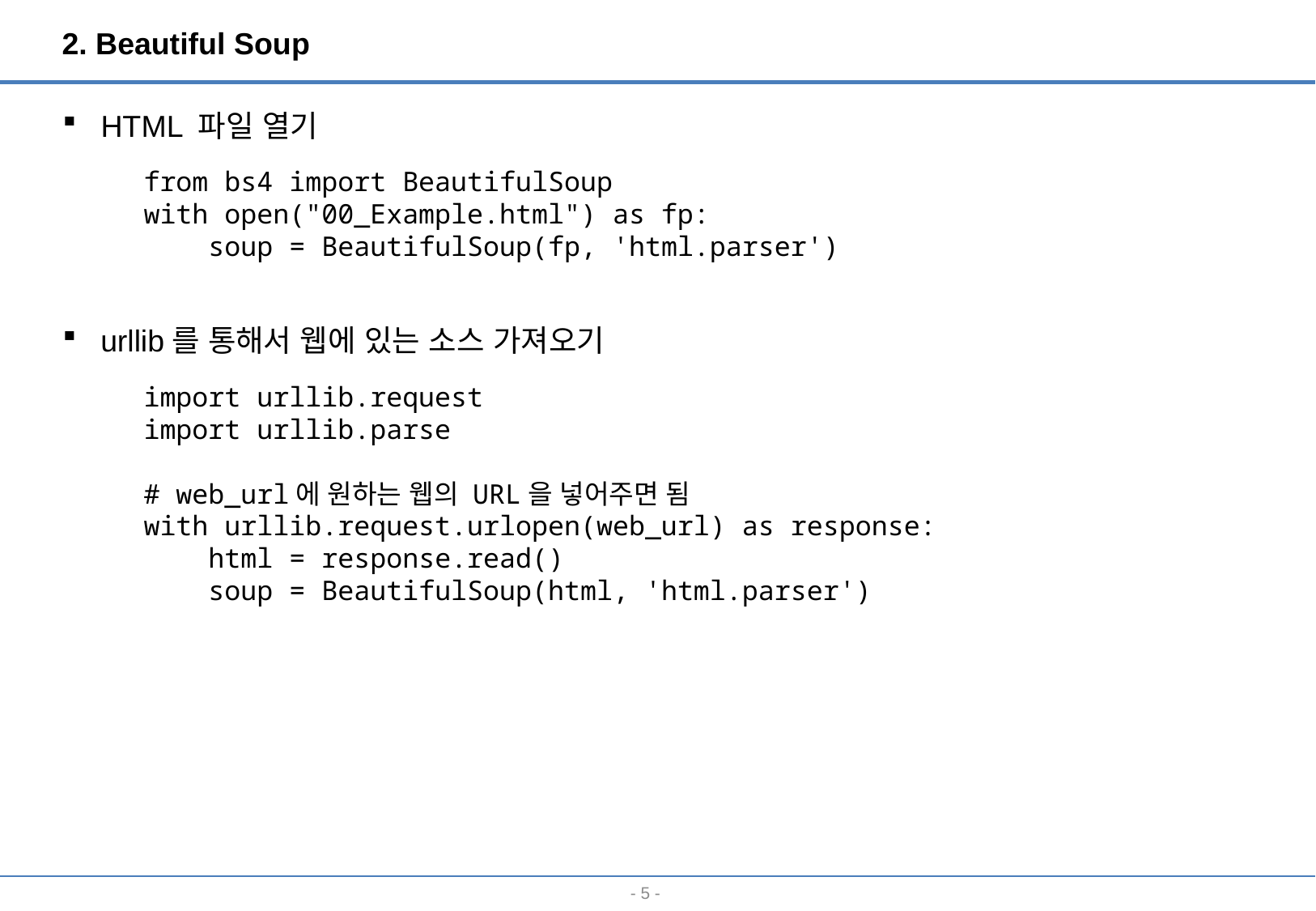

2. Beautiful Soup
HTML 파일 열기
from bs4 import BeautifulSoup
with open("00_Example.html") as fp:
    soup = BeautifulSoup(fp, 'html.parser')
urllib를 통해서 웹에 있는 소스 가져오기
import urllib.request
import urllib.parse

# web_url에 원하는 웹의 URL을 넣어주면 됨
with urllib.request.urlopen(web_url) as response:
    html = response.read()
    soup = BeautifulSoup(html, 'html.parser')
- 5 -